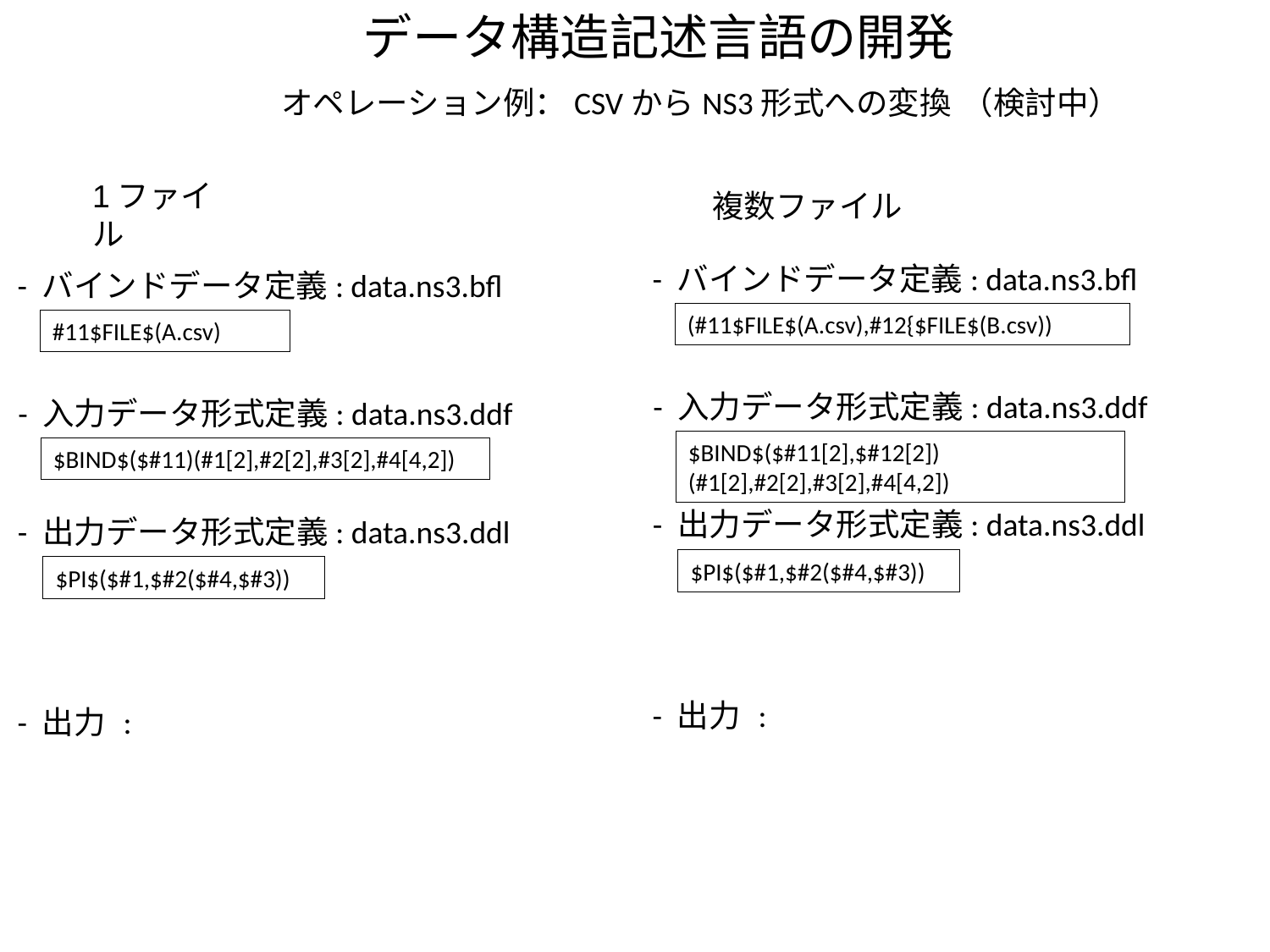

データ構造記述言語の開発
オペレーション例：CSVからNS3形式への変換 （検討中）
1ファイル
複数ファイル
- バインドデータ定義: data.ns3.bfl
- バインドデータ定義: data.ns3.bfl
(#11$FILE$(A.csv),#12{$FILE$(B.csv))
#11$FILE$(A.csv)
- 入力データ形式定義: data.ns3.ddf
- 入力データ形式定義: data.ns3.ddf
$BIND$($#11[2],$#12[2])(#1[2],#2[2],#3[2],#4[4,2])
$BIND$($#11)(#1[2],#2[2],#3[2],#4[4,2])
- 出力データ形式定義: data.ns3.ddl
- 出力データ形式定義: data.ns3.ddl
$PI$($#1,$#2($#4,$#3))
$PI$($#1,$#2($#4,$#3))
- 出力 :
- 出力 :